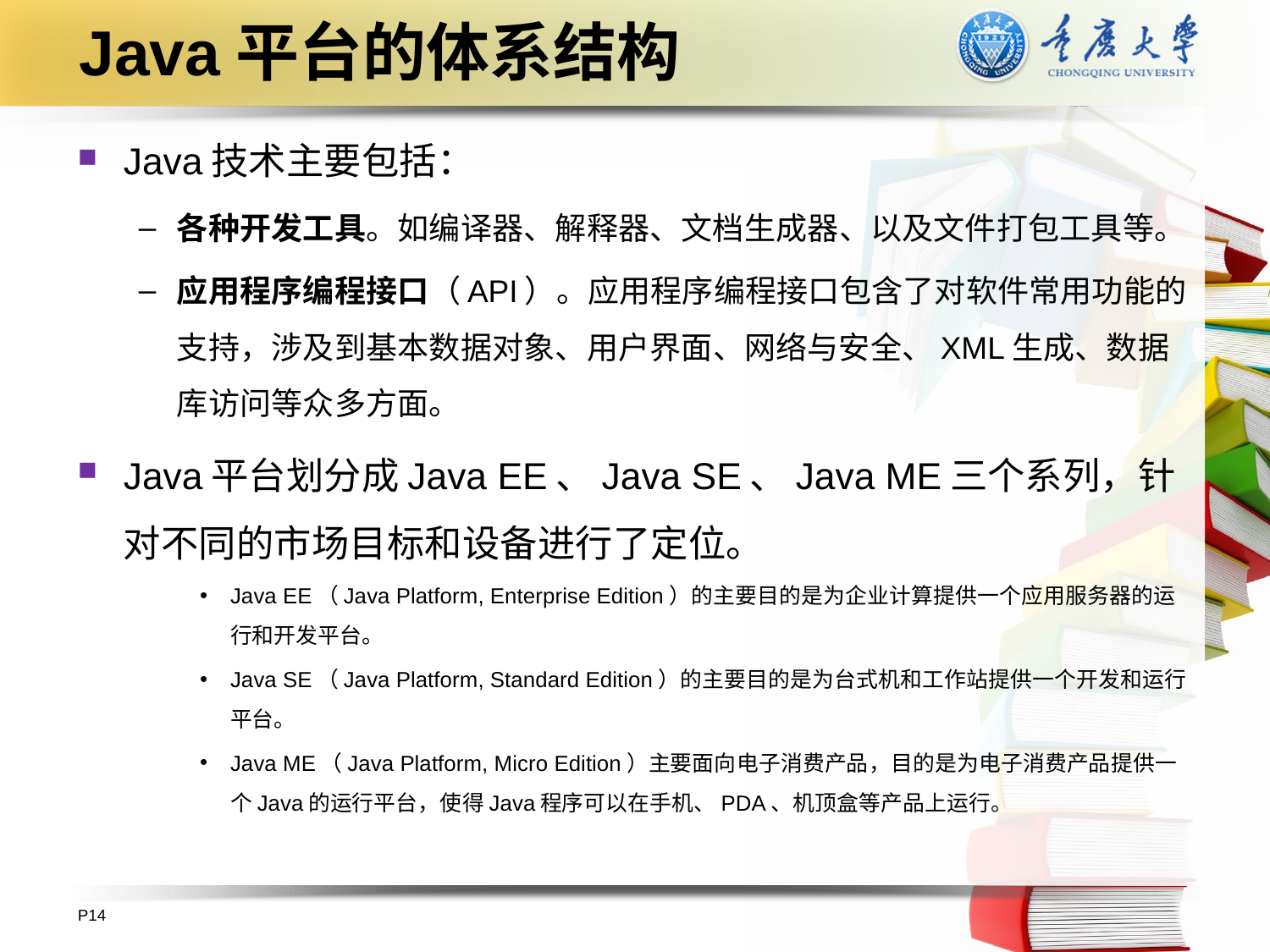

# Java平台的体系结构
Java技术主要包括：
各种开发工具。如编译器、解释器、文档生成器、以及文件打包工具等。
应用程序编程接口（API）。应用程序编程接口包含了对软件常用功能的支持，涉及到基本数据对象、用户界面、网络与安全、XML生成、数据库访问等众多方面。
Java平台划分成Java EE、Java SE、Java ME三个系列，针对不同的市场目标和设备进行了定位。
Java EE（Java Platform, Enterprise Edition）的主要目的是为企业计算提供一个应用服务器的运行和开发平台。
Java SE（Java Platform, Standard Edition）的主要目的是为台式机和工作站提供一个开发和运行平台。
Java ME（Java Platform, Micro Edition）主要面向电子消费产品，目的是为电子消费产品提供一个Java的运行平台，使得Java程序可以在手机、PDA、机顶盒等产品上运行。
P14